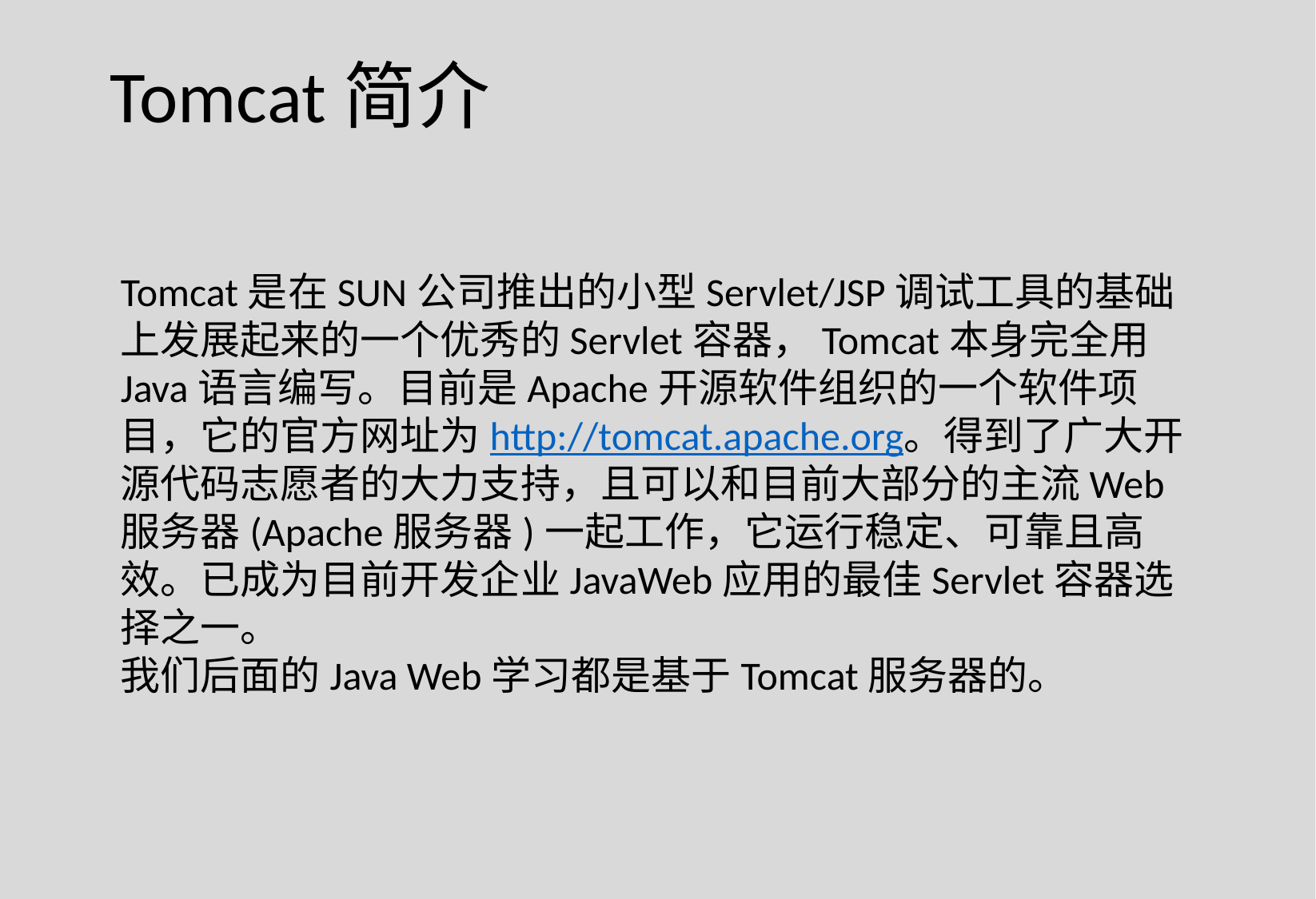

Tomcat简介
Tomcat是在SUN公司推出的小型Servlet/JSP调试工具的基础上发展起来的一个优秀的Servlet容器，Tomcat本身完全用Java语言编写。目前是Apache开源软件组织的一个软件项目，它的官方网址为http://tomcat.apache.org。得到了广大开源代码志愿者的大力支持，且可以和目前大部分的主流Web服务器(Apache服务器)一起工作，它运行稳定、可靠且高效。已成为目前开发企业JavaWeb应用的最佳Servlet容器选择之一。
我们后面的Java Web学习都是基于Tomcat服务器的。